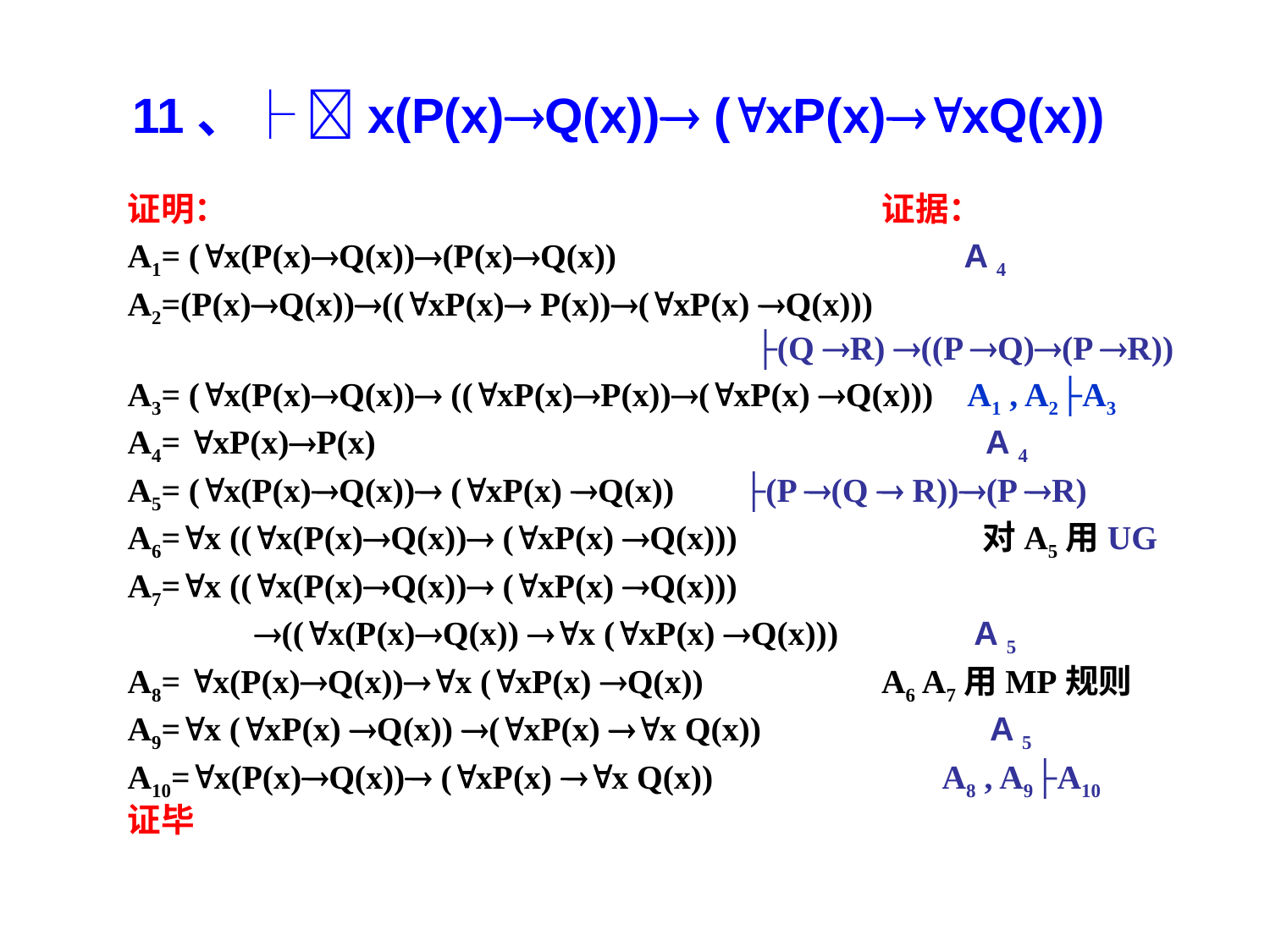

11、├ ∀x(P(x)→Q(x))→ (∀xP(x)→∀xQ(x))
证明：                                                                                      证据：
A1= (∀x(P(x)→Q(x))→(P(x)→Q(x))                                         A 4
A2=(P(x)→Q(x))→((∀xP(x)→ P(x))→(∀xP(x) →Q(x)))
├(Q →R) →((P →Q)→(P →R))
A3= (∀x(P(x)→Q(x))→ ((∀xP(x)→P(x))→(∀xP(x) →Q(x)))    A1 , A2├A3
A4= ∀xP(x)→P(x)                                                                        A 4
A5= (∀x(P(x)→Q(x))→ (∀xP(x) →Q(x))        ├(P →(Q → R))→(P →R)
A6=∀x ((∀x(P(x)→Q(x))→ (∀xP(x) →Q(x)))                            对A5用UG
A7=∀x ((∀x(P(x)→Q(x))→ (∀xP(x) →Q(x)))
               →((∀x(P(x)→Q(x)) →∀x (∀xP(x) →Q(x)))                A 5
A8= ∀x(P(x)→Q(x))→∀x (∀xP(x) →Q(x))                     A6 A7用MP规则
A9=∀x (∀xP(x) →Q(x)) →(∀xP(x) →∀x Q(x))                           A 5
A10=∀x(P(x)→Q(x))→ (∀xP(x) →∀x Q(x))                           A8 , A9├A10
证毕